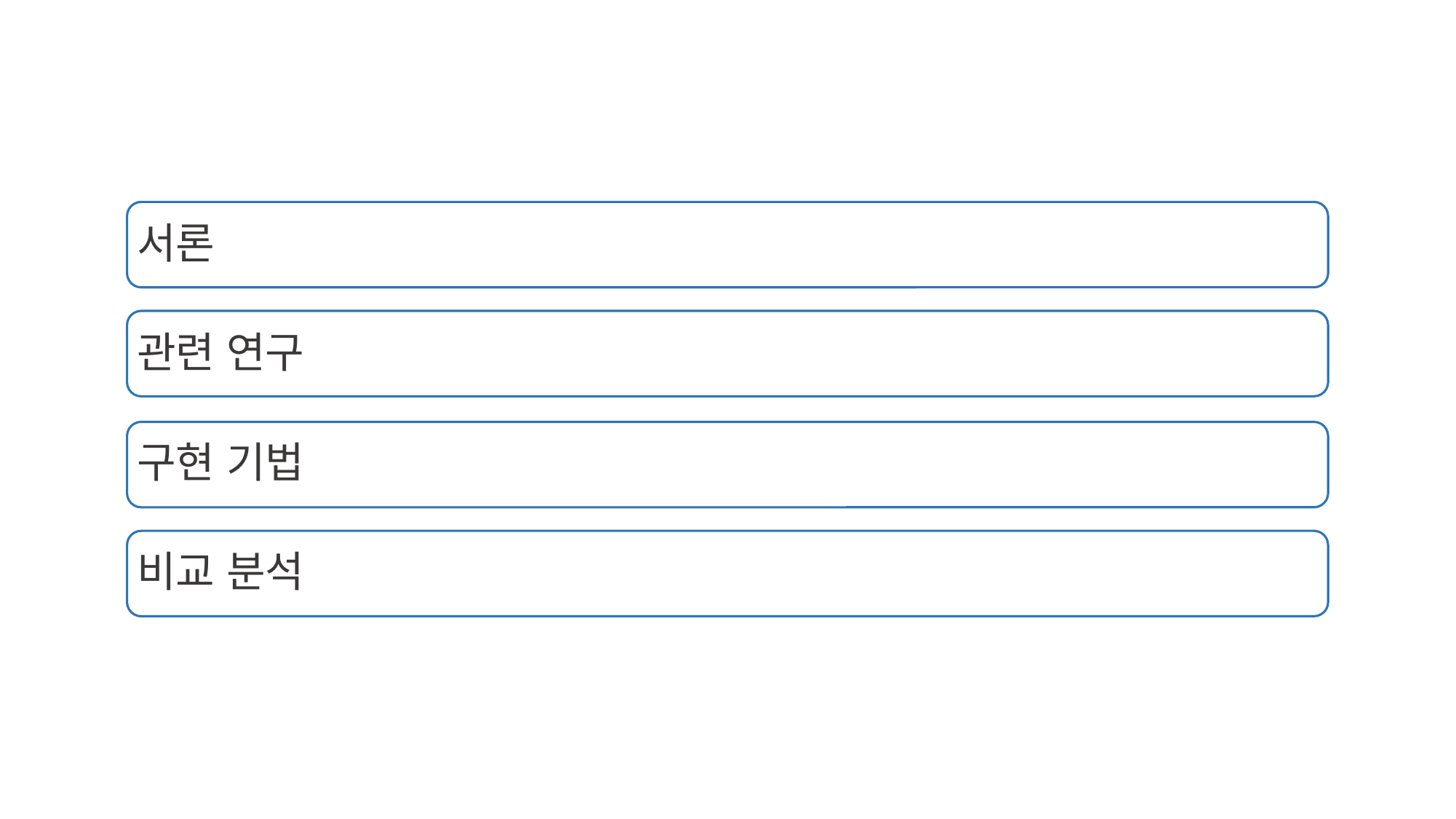

서론
관련 연구
구현 기법
비교 분석